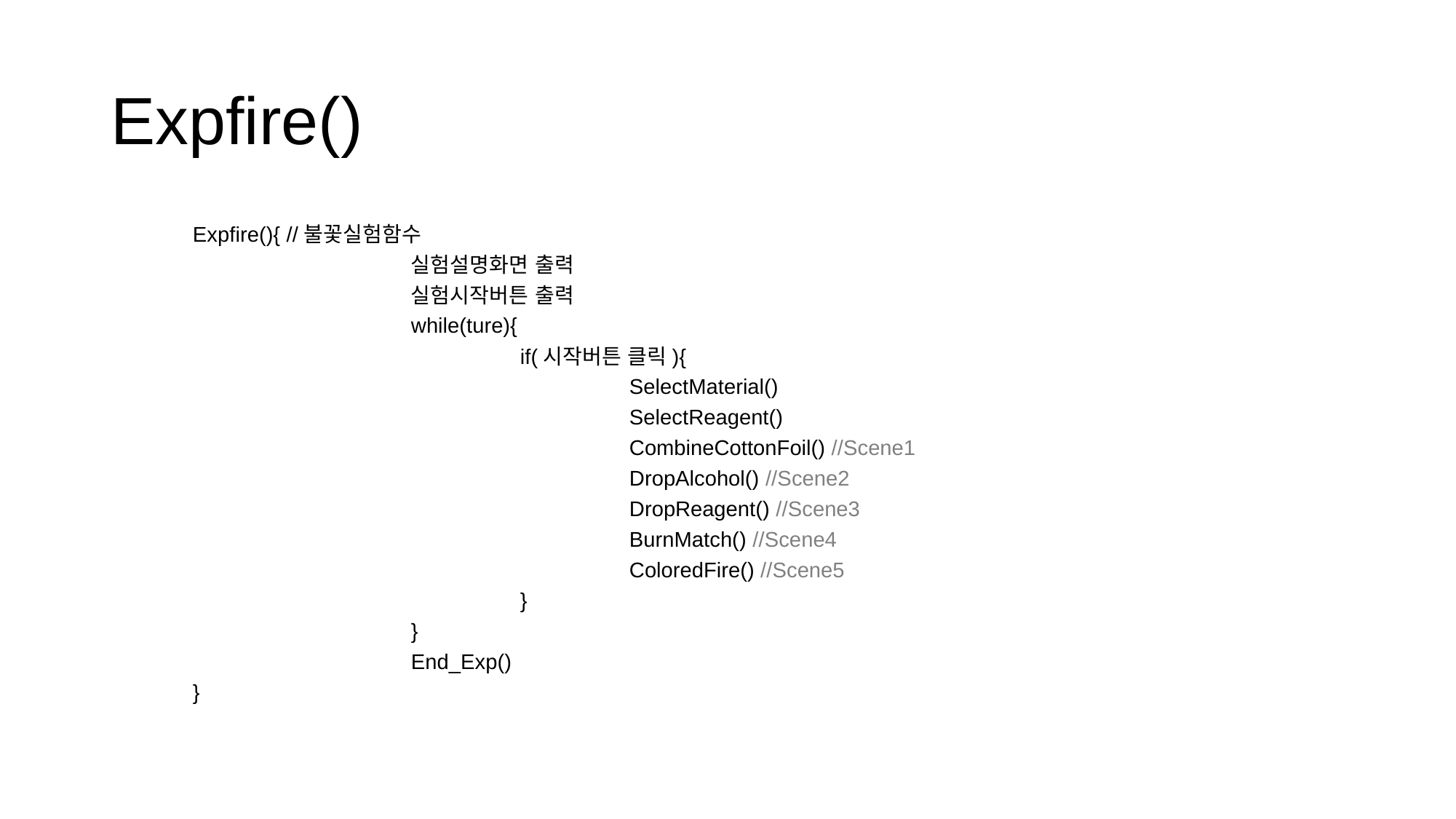

# Expfire()
Expfire(){ //불꽃실험함수
		실험설명화면 출력
		실험시작버튼 출력
		while(ture){
			if(시작버튼 클릭){
				SelectMaterial()
				SelectReagent()
				CombineCottonFoil() //Scene1
				DropAlcohol() //Scene2
				DropReagent() //Scene3
				BurnMatch() //Scene4
				ColoredFire() //Scene5
			}
		}
 		End_Exp()
}